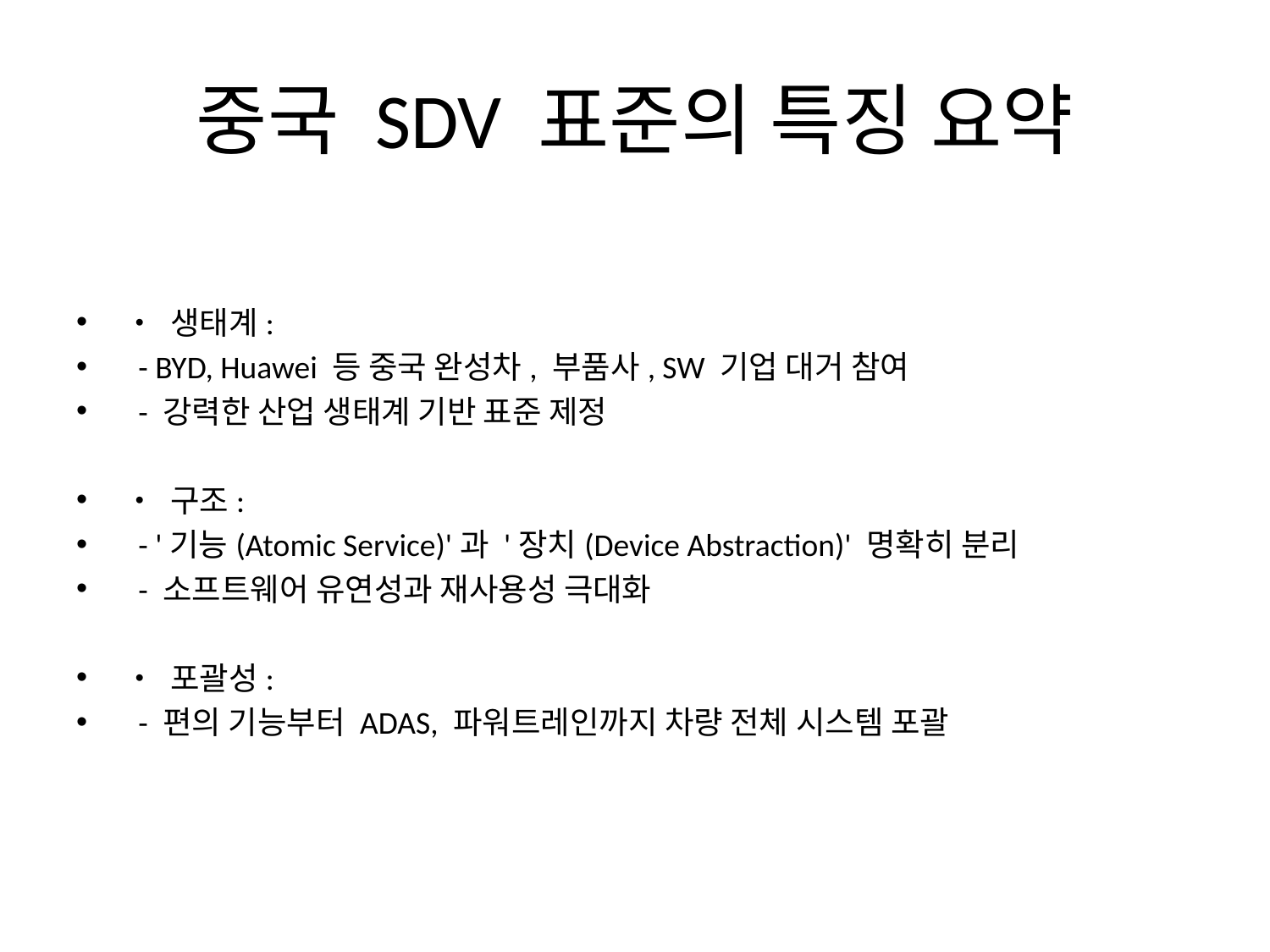

# 중국 SDV 표준의 특징 요약

• 생태계:
  - BYD, Huawei 등 중국 완성차, 부품사, SW 기업 대거 참여
  - 강력한 산업 생태계 기반 표준 제정

• 구조:
  - '기능(Atomic Service)'과 '장치(Device Abstraction)' 명확히 분리
  - 소프트웨어 유연성과 재사용성 극대화

• 포괄성:
  - 편의 기능부터 ADAS, 파워트레인까지 차량 전체 시스템 포괄